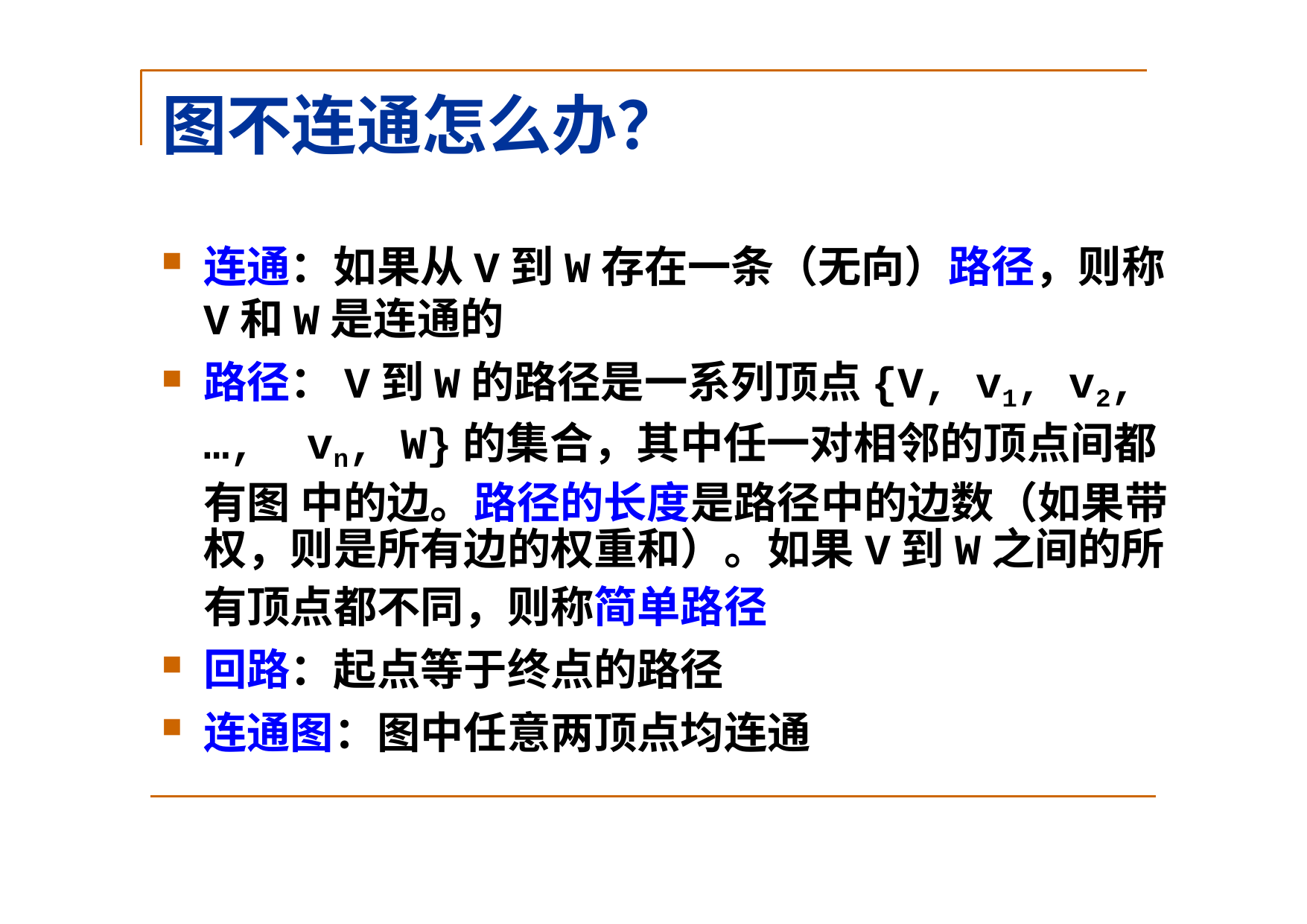

# 图不连通怎么办？
连通：如果从V到W存在一条（无向）路径，则称
V和W是连通的
路径：V到W的路径是一系列顶点{V, v1, v2, …,  vn, W}的集合，其中任一对相邻的顶点间都有图 中的边。路径的长度是路径中的边数（如果带
权，则是所有边的权重和）。如果V到W之间的所
有顶点都不同，则称简单路径
回路：起点等于终点的路径
连通图：图中任意两顶点均连通